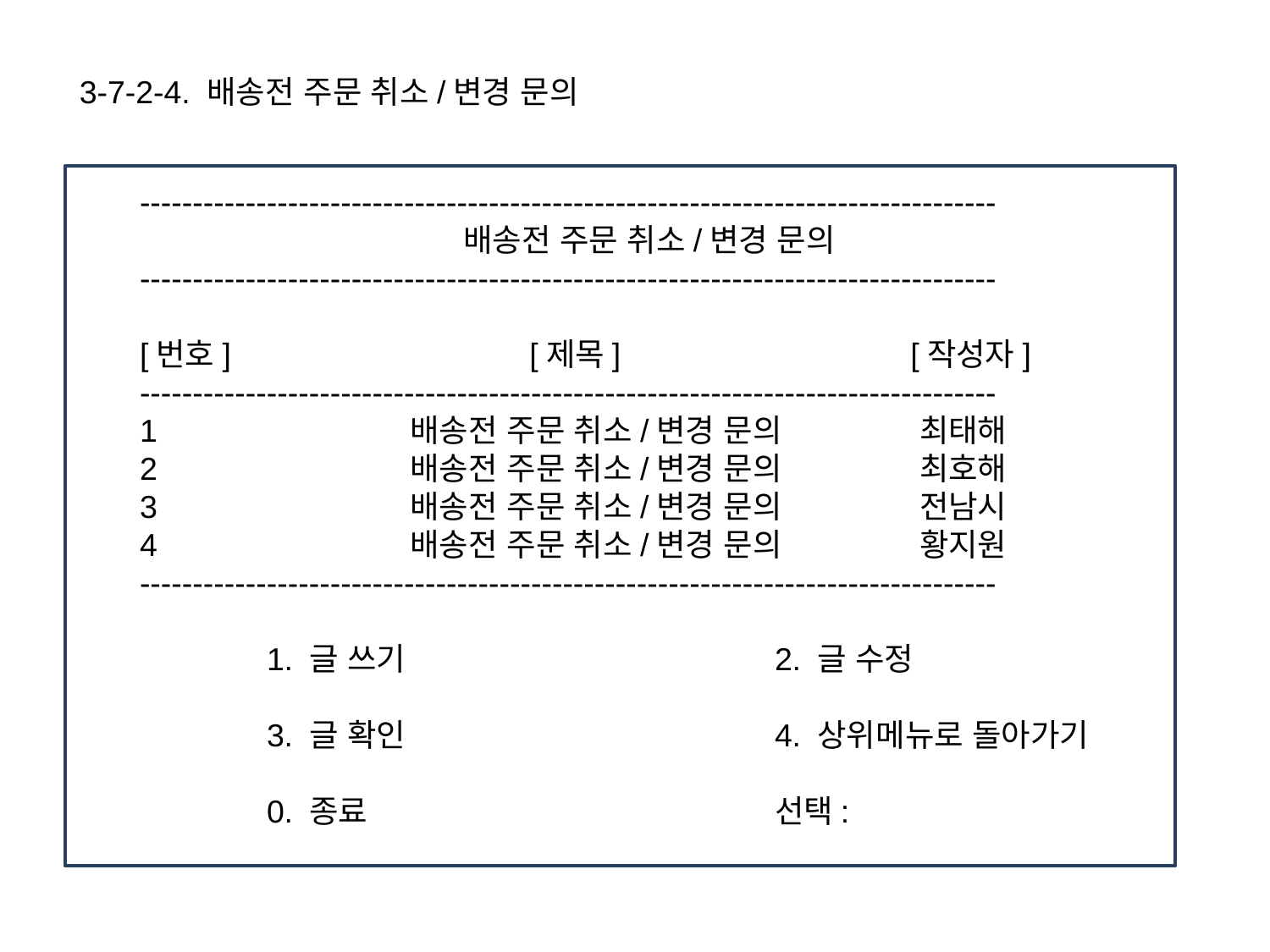

3-7-2-4. 배송전 주문 취소/변경 문의

---------------------------------------------------------------------------------
		       배송전 주문 취소/변경 문의
---------------------------------------------------------------------------------

[번호]   			 [제목]		        	 [작성자]
---------------------------------------------------------------------------------
1		 배송전 주문 취소/변경 문의	  최태해
2		 배송전 주문 취소/변경 문의	  최호해
3		 배송전 주문 취소/변경 문의	  전남시
4		 배송전 주문 취소/변경 문의	  황지원
---------------------------------------------------------------------------------

	1. 글 쓰기  			2. 글 수정

	3. 글 확인      			4. 상위메뉴로 돌아가기

	0. 종료		          		선택: